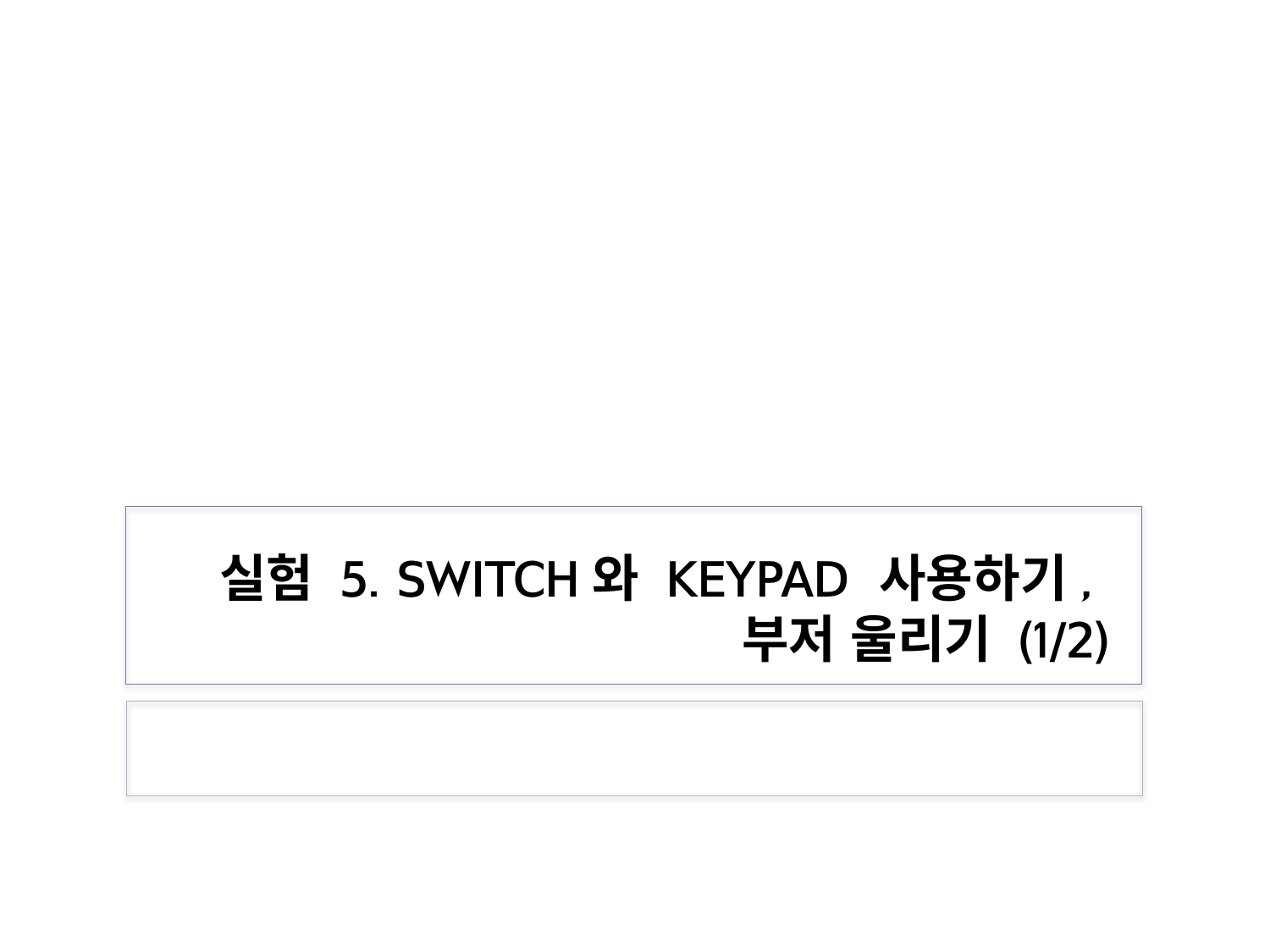

# 실험 5. SWITCH와 KEYPAD 사용하기, 부저 울리기 (1/2)